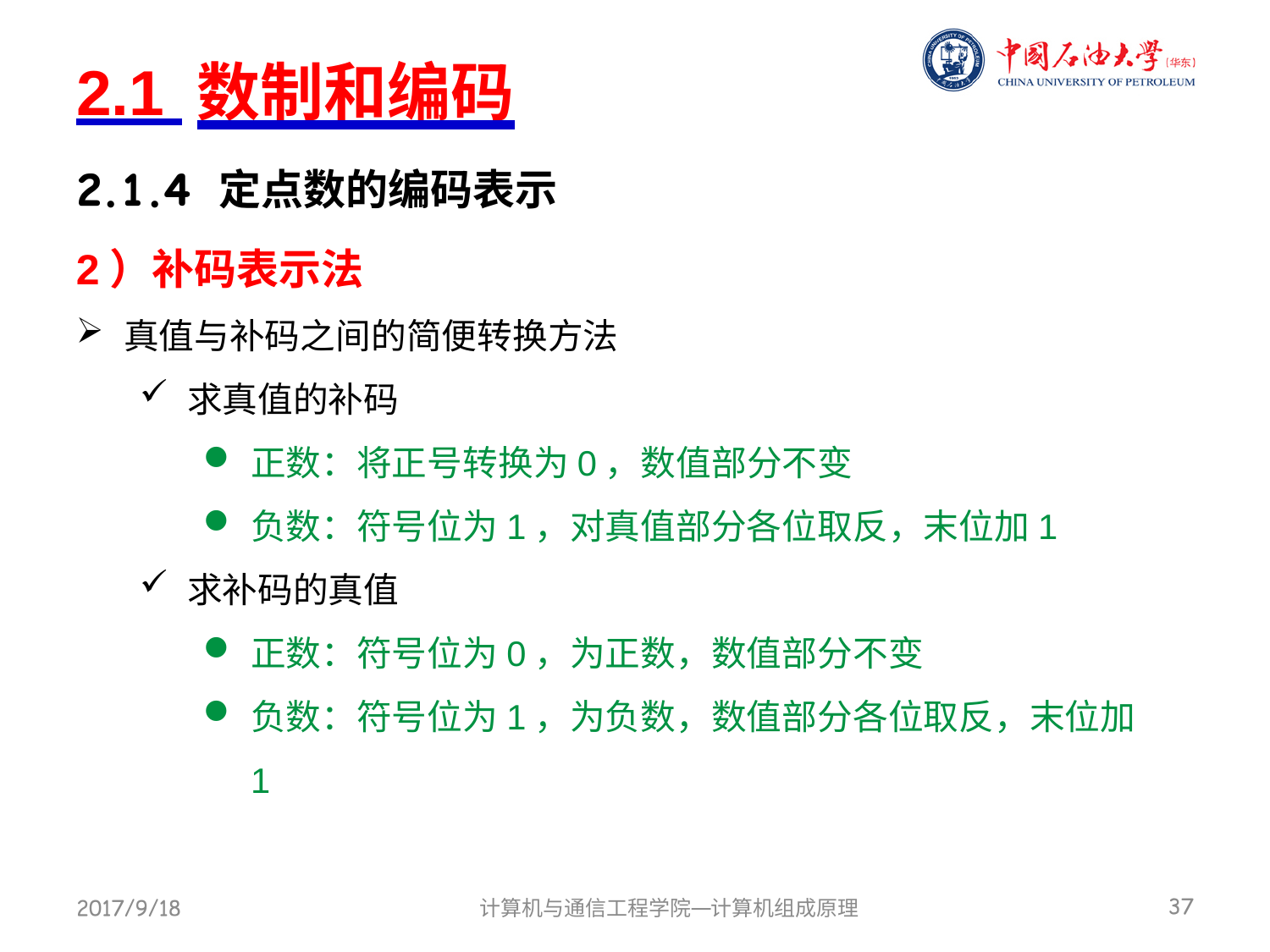

# 2.1 数制和编码
2.1.4 定点数的编码表示
2）补码表示法
真值与补码之间的简便转换方法
求真值的补码
正数：将正号转换为0，数值部分不变
负数：符号位为1，对真值部分各位取反，末位加1
求补码的真值
正数：符号位为0，为正数，数值部分不变
负数：符号位为1，为负数，数值部分各位取反，末位加1
2017/9/18
计算机与通信工程学院—计算机组成原理
37